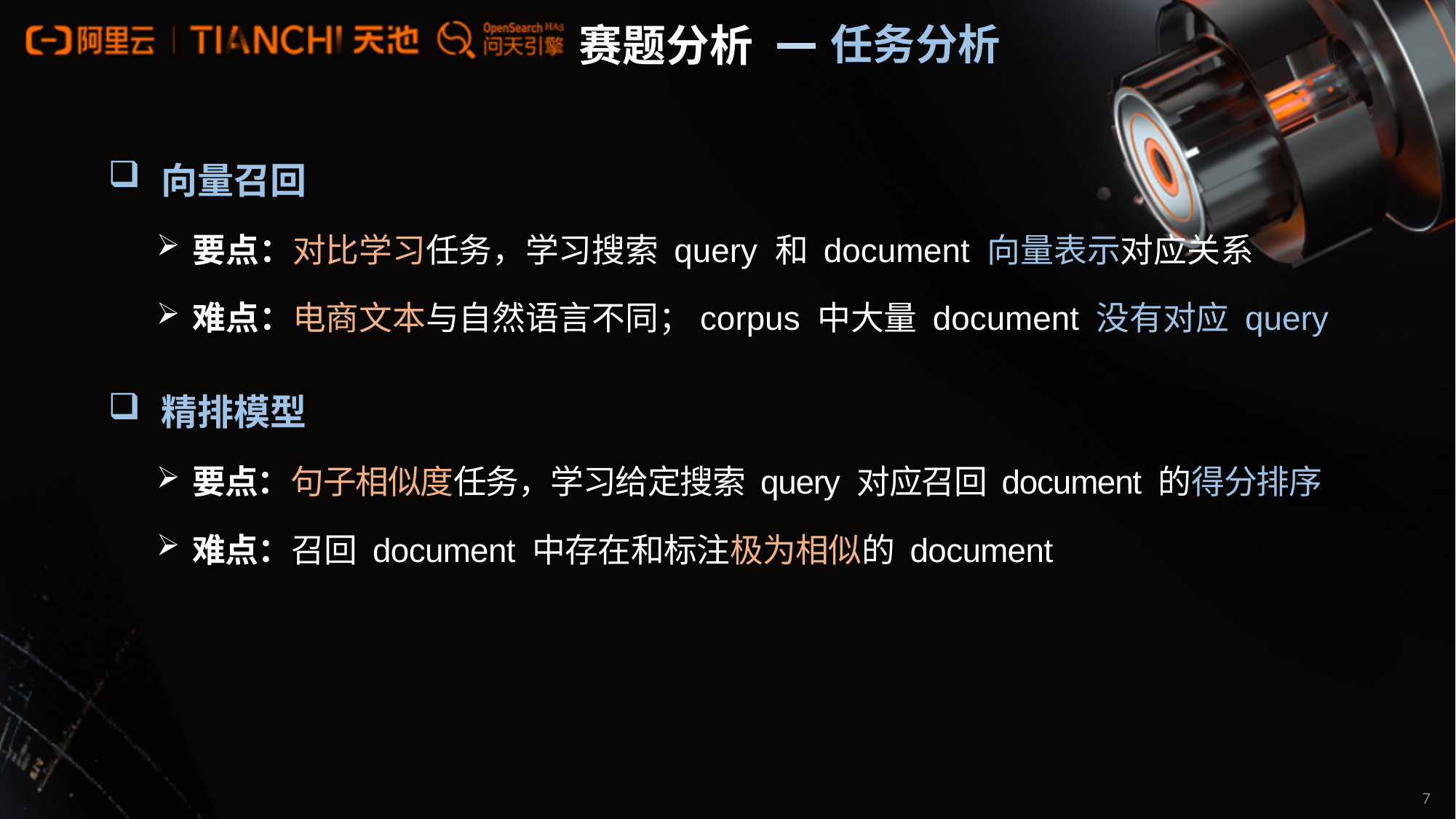

任务分析
赛题分析
 向量召回
要点：对比学习任务，学习搜索 query 和 document 向量表示对应关系
难点：电商文本与自然语言不同；corpus 中大量 document 没有对应 query
 精排模型
要点：句子相似度任务，学习给定搜索 query 对应召回 document 的得分排序
难点：召回 document 中存在和标注极为相似的 document
7